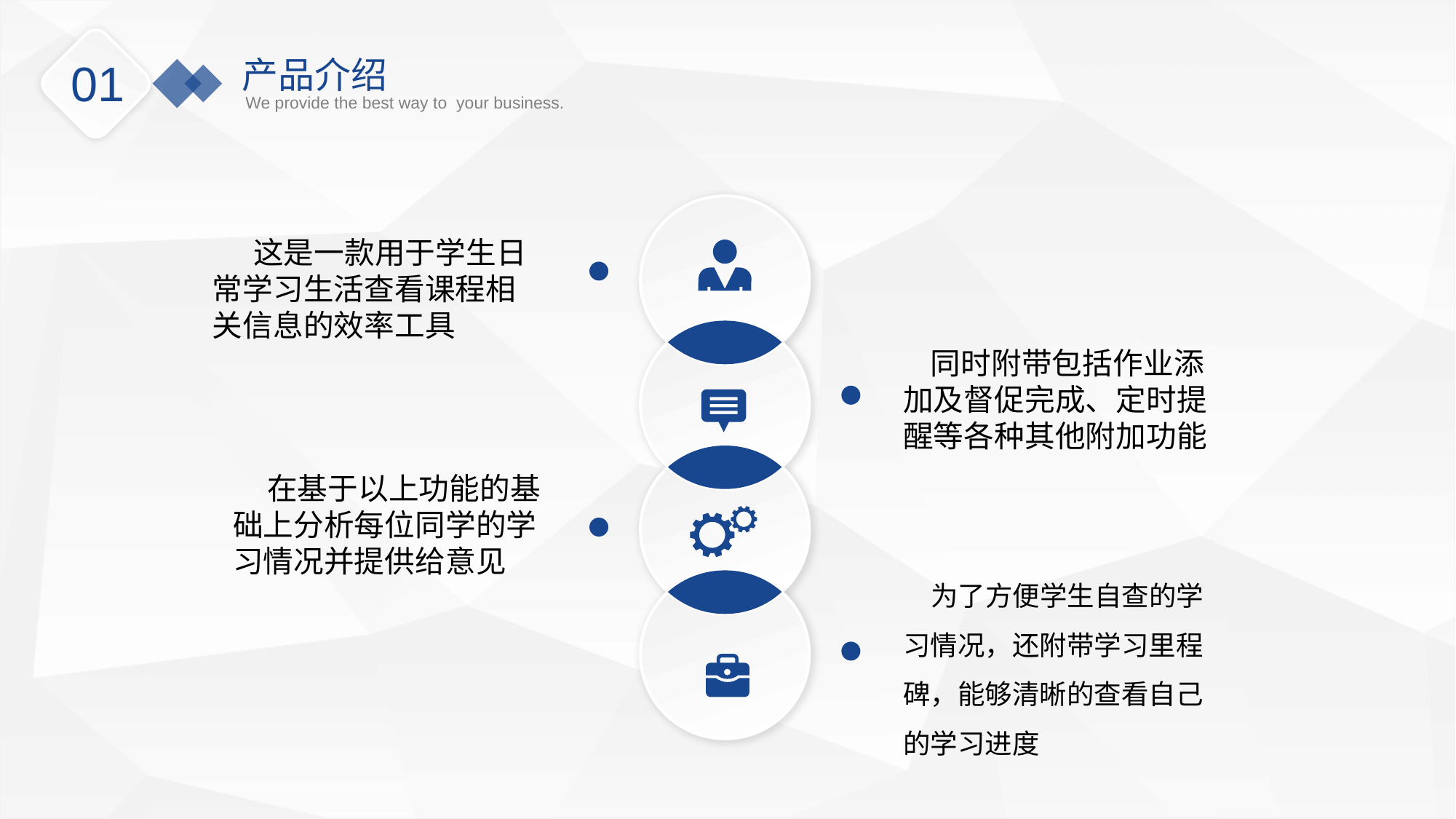

产品介绍
We provide the best way to  your business.
01

     这是一款用于学生日常学习生活查看课程相关信息的效率工具

   同时附带包括作业添加及督促完成、定时提醒等各种其他附加功能

    在基于以上功能的基础上分析每位同学的学习情况并提供给意见

    为了方便学生自查的学习情况，还附带学习里程碑，能够清晰的查看自己的学习进度